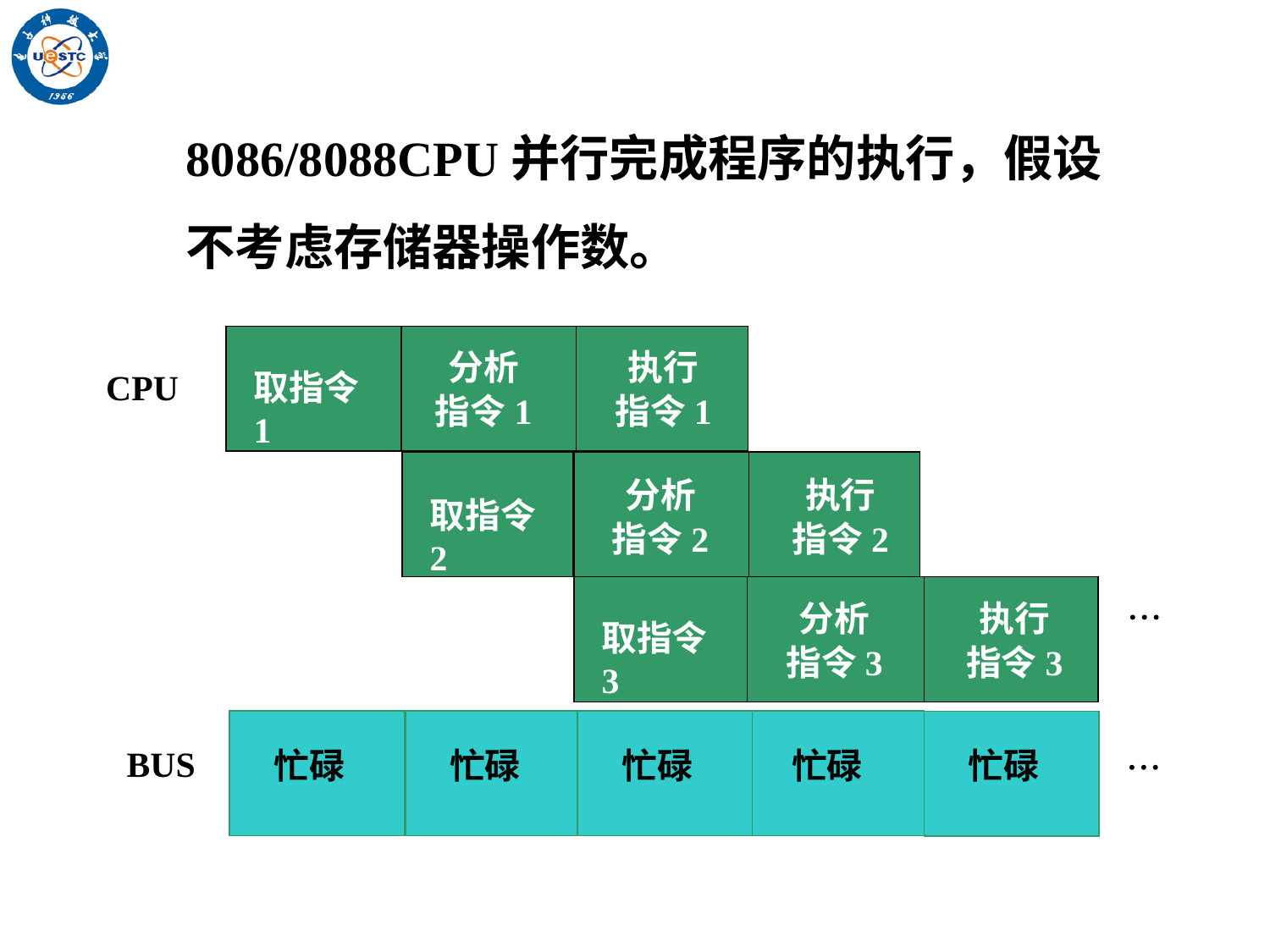

8086/8088CPU并行完成程序的执行，假设不考虑存储器操作数。

取指令1

分析
指令1

执行
指令1
CPU

取指令2

分析
指令2

执行
指令2

取指令3

分析
指令3

执行
指令3
…

BUS
…
忙碌
忙碌
忙碌
忙碌
忙碌